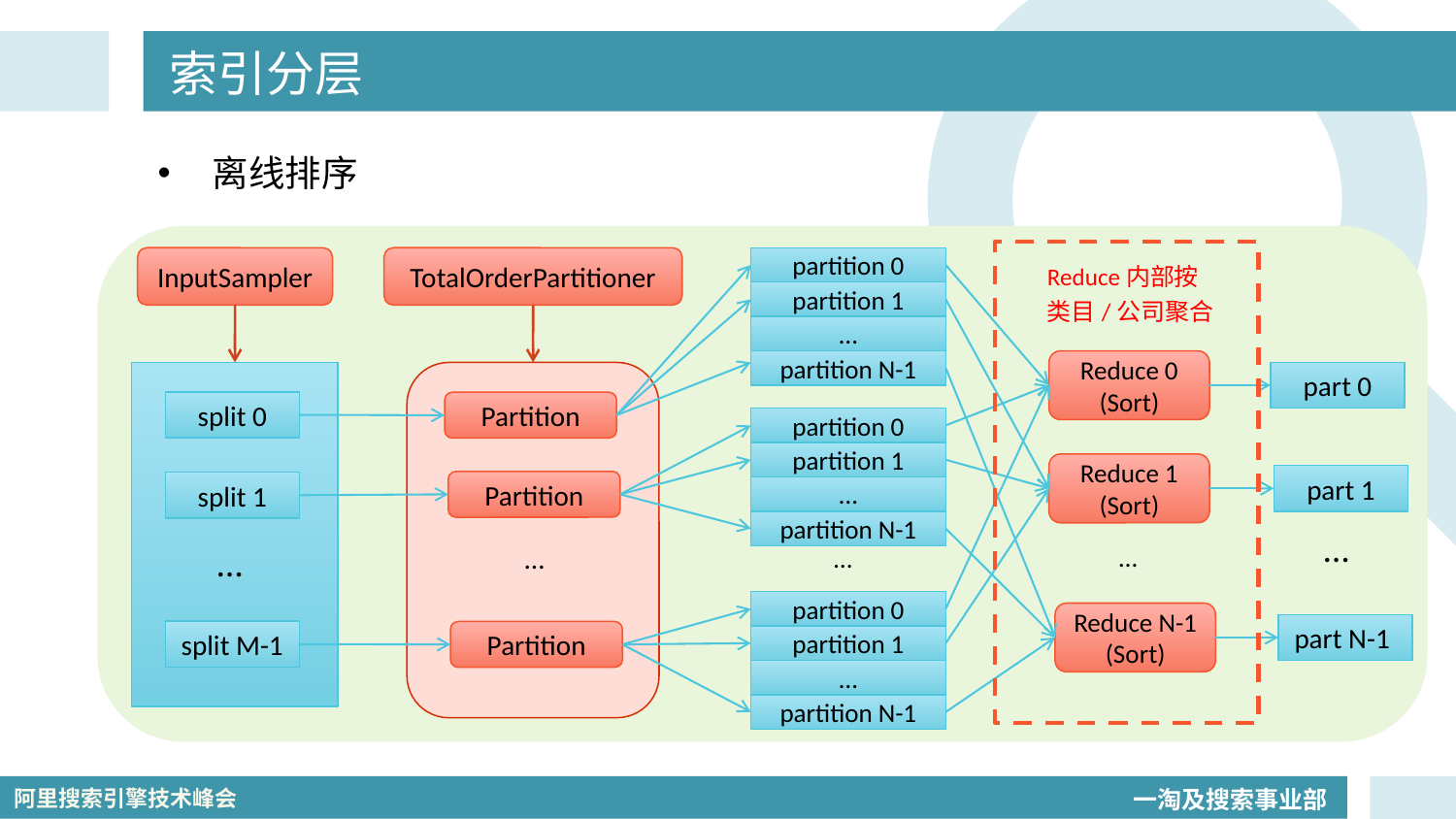

# 索引分层
离线排序

InputSampler
TotalOrderPartitioner

partition 0
Reduce内部按
类目/公司聚合
partition 1
…
partition N-1
Reduce 0
(Sort)

part 0
split 0
Partition

partition 0
partition 1
Reduce 1
(Sort)
part 1
Partition
split 1
…
partition N-1
…
…
…
…
…

partition 0
Reduce N-1
(Sort)
part N-1
split M-1
Partition
partition 1
…
partition N-1